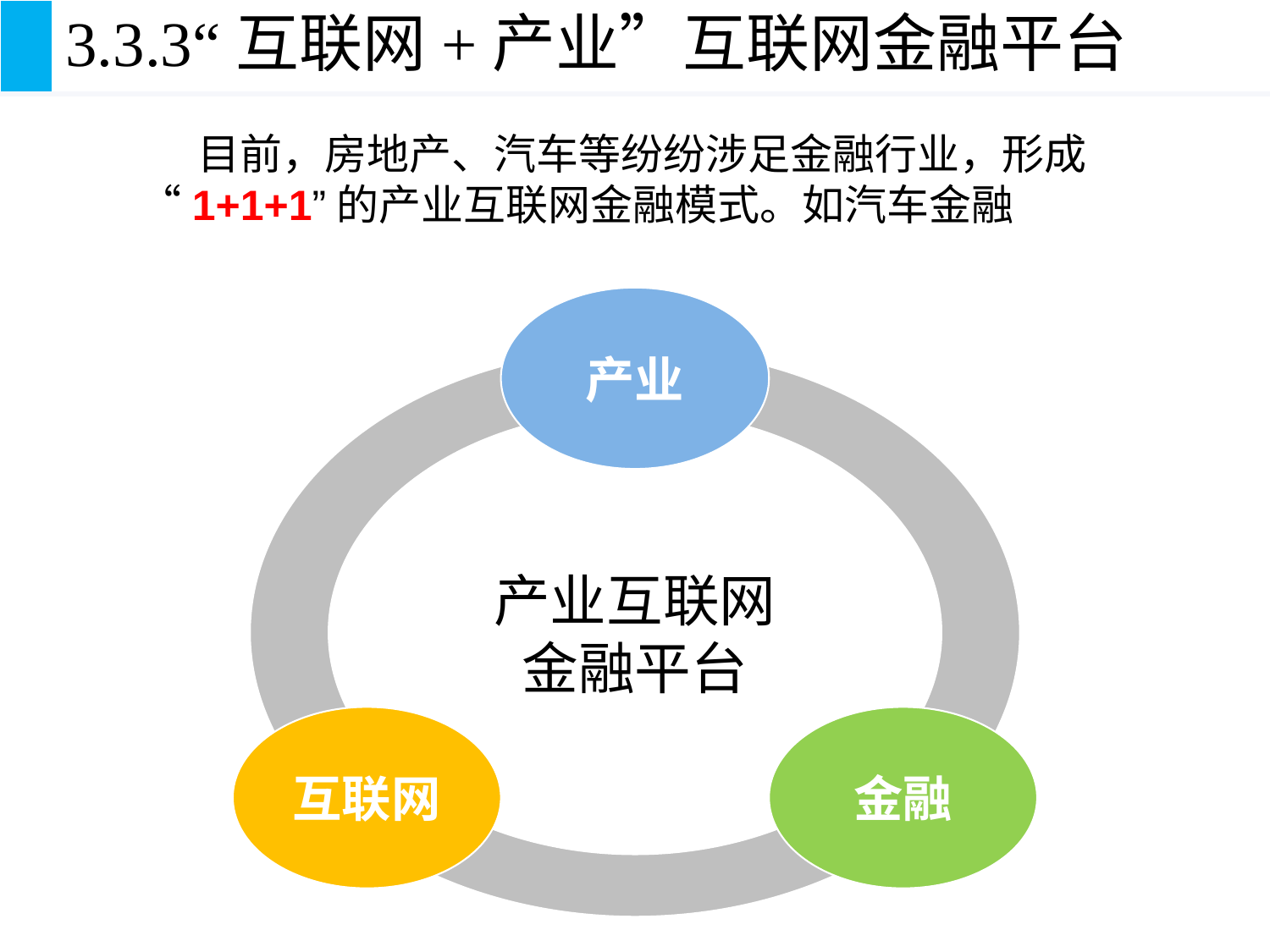

# 3.3.3“互联网+产业”互联网金融平台
     目前，房地产、汽车等纷纷涉足金融行业，形成“1+1+1”的产业互联网金融模式。如汽车金融
产业

产业互联网
金融平台
互联网
金融